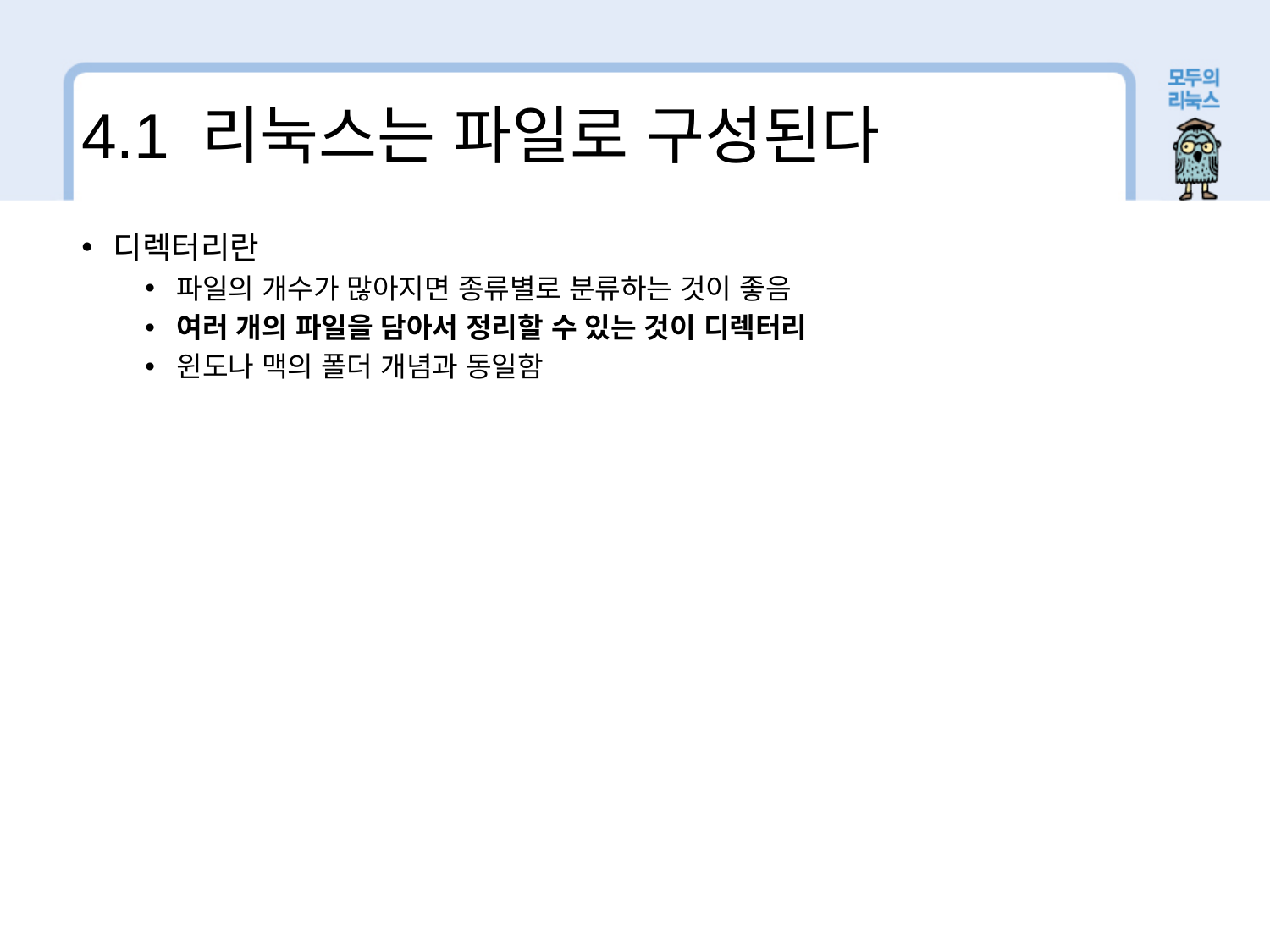

4.1 리눅스는 파일로 구성된다
디렉터리란
파일의 개수가 많아지면 종류별로 분류하는 것이 좋음
여러 개의 파일을 담아서 정리할 수 있는 것이 디렉터리
윈도나 맥의 폴더 개념과 동일함